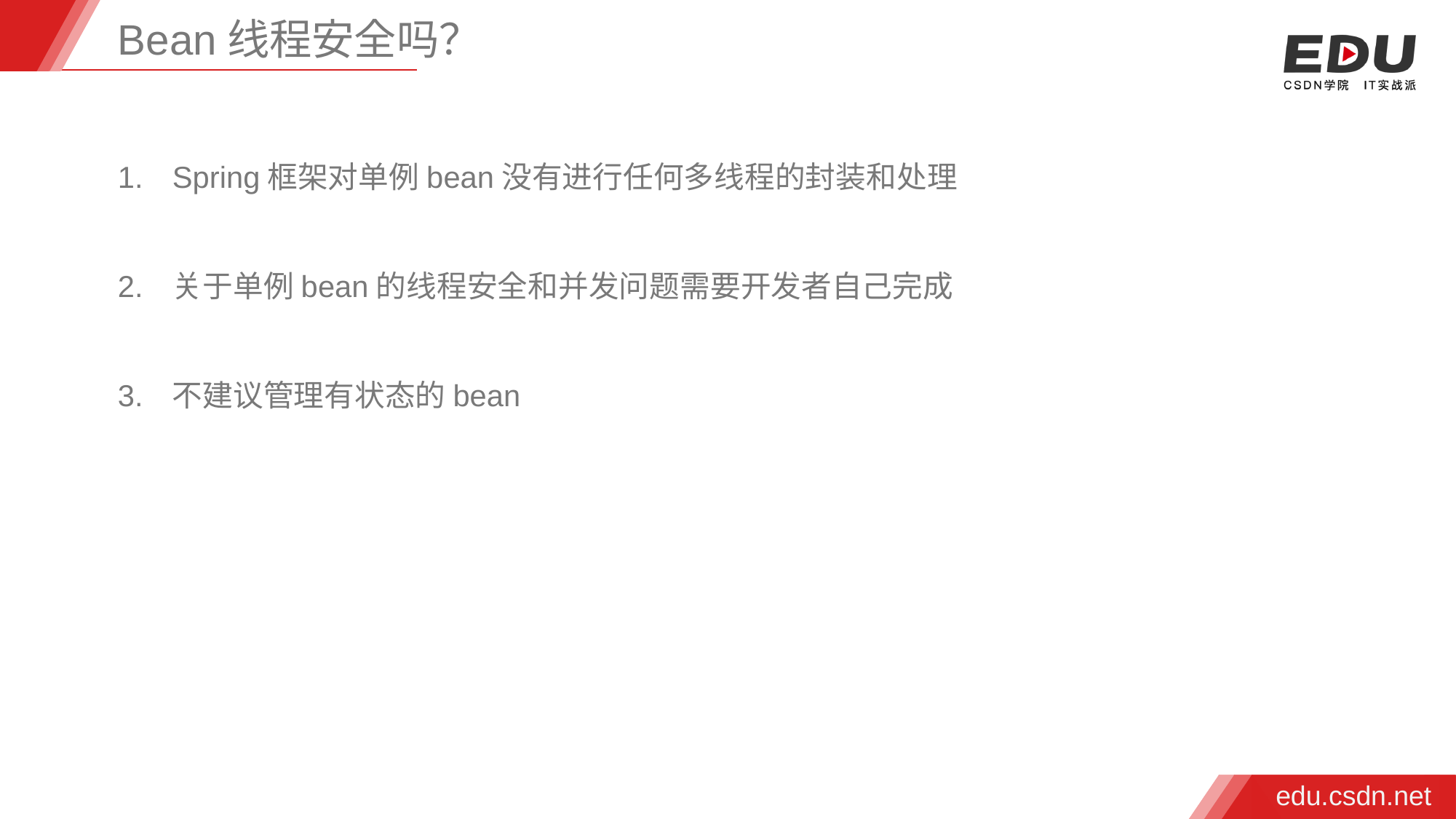

Bean线程安全吗？
Spring框架对单例bean没有进行任何多线程的封装和处理

关于单例bean的线程安全和并发问题需要开发者自己完成

不建议管理有状态的bean
edu.csdn.net